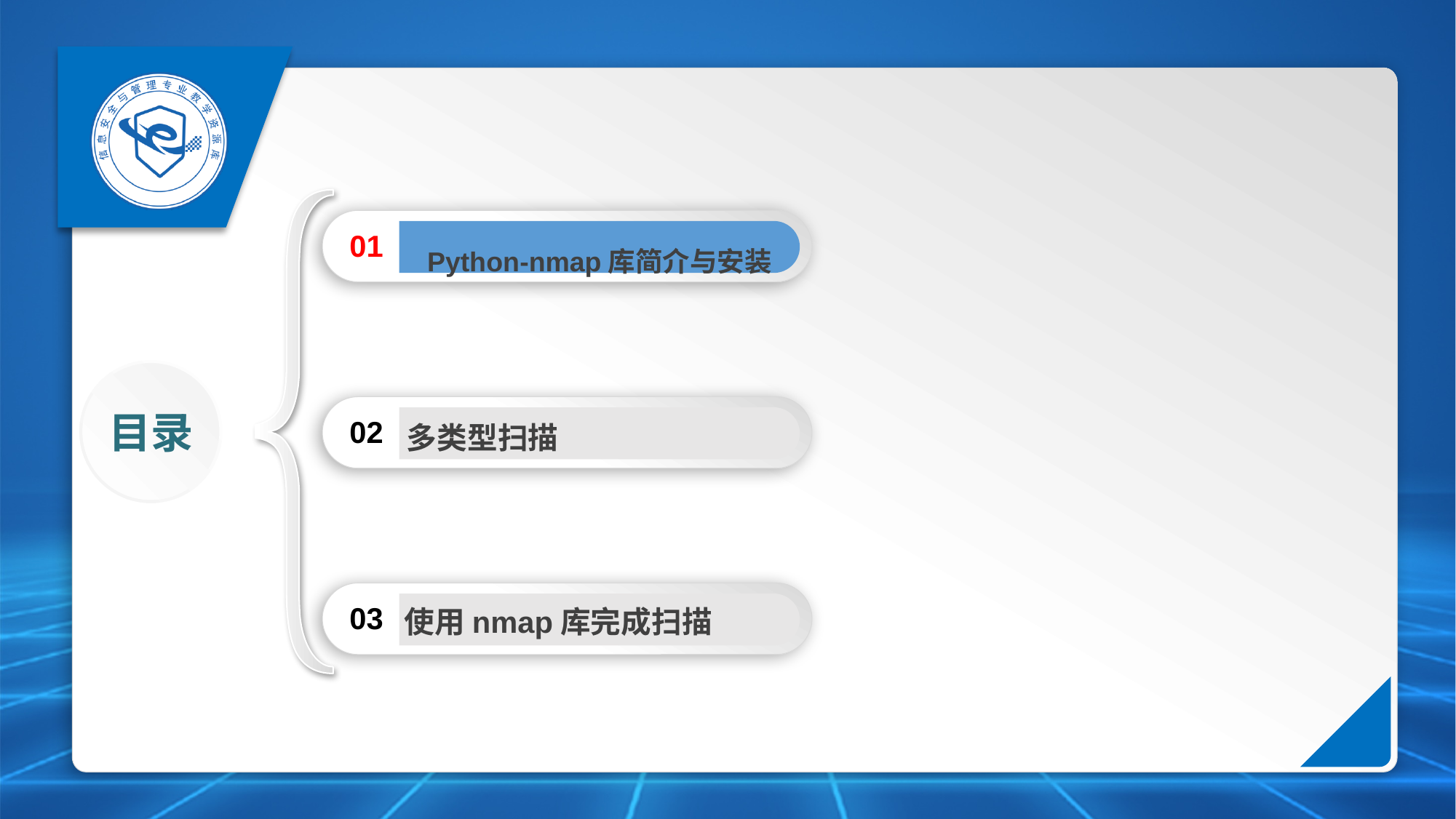

Python-nmap库简介与安装

01

02
多类型扫描
目录

03
使用nmap库完成扫描